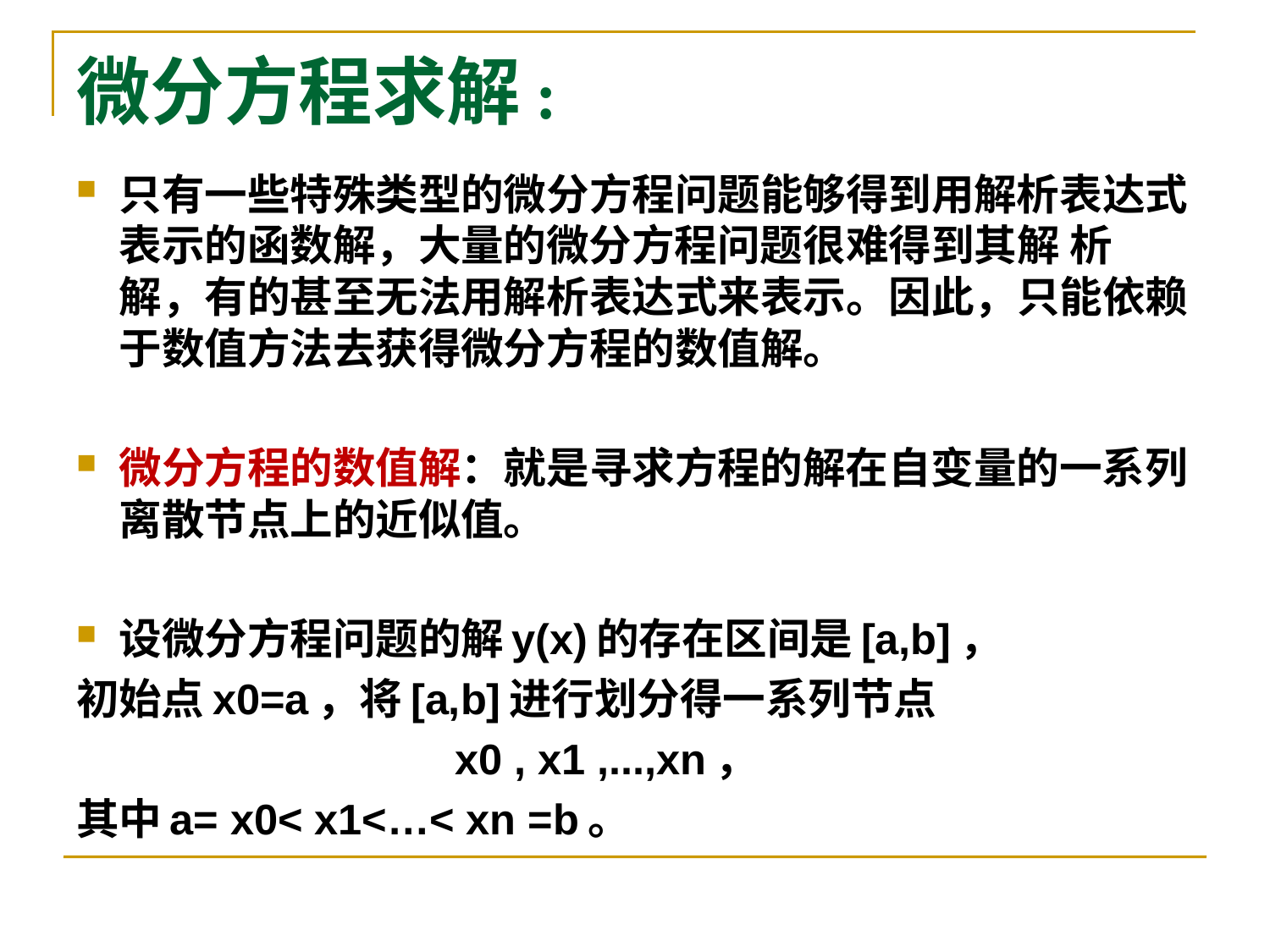

# 微分方程求解:
只有一些特殊类型的微分方程问题能够得到用解析表达式表示的函数解，大量的微分方程问题很难得到其解 析解，有的甚至无法用解析表达式来表示。因此，只能依赖于数值方法去获得微分方程的数值解。

微分方程的数值解：就是寻求方程的解在自变量的一系列离散节点上的近似值。

设微分方程问题的解y(x)的存在区间是[a,b]，
初始点x0=a，将[a,b]进行划分得一系列节点
                                x0 , x1 ,...,xn，
其中a= x0< x1<…< xn =b。